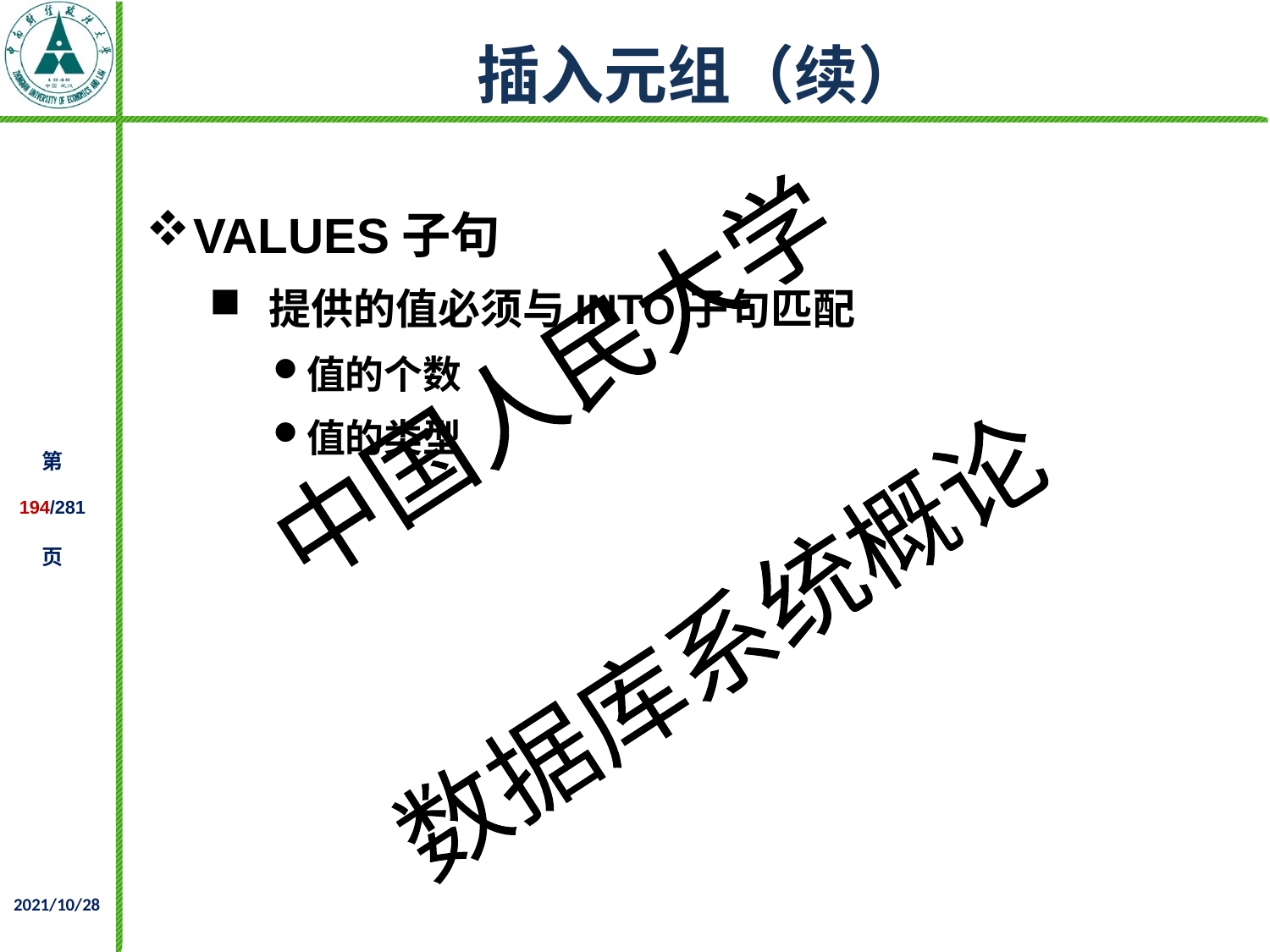

# 插入元组（续）
VALUES子句
 提供的值必须与INTO子句匹配
值的个数
值的类型
2021/10/28